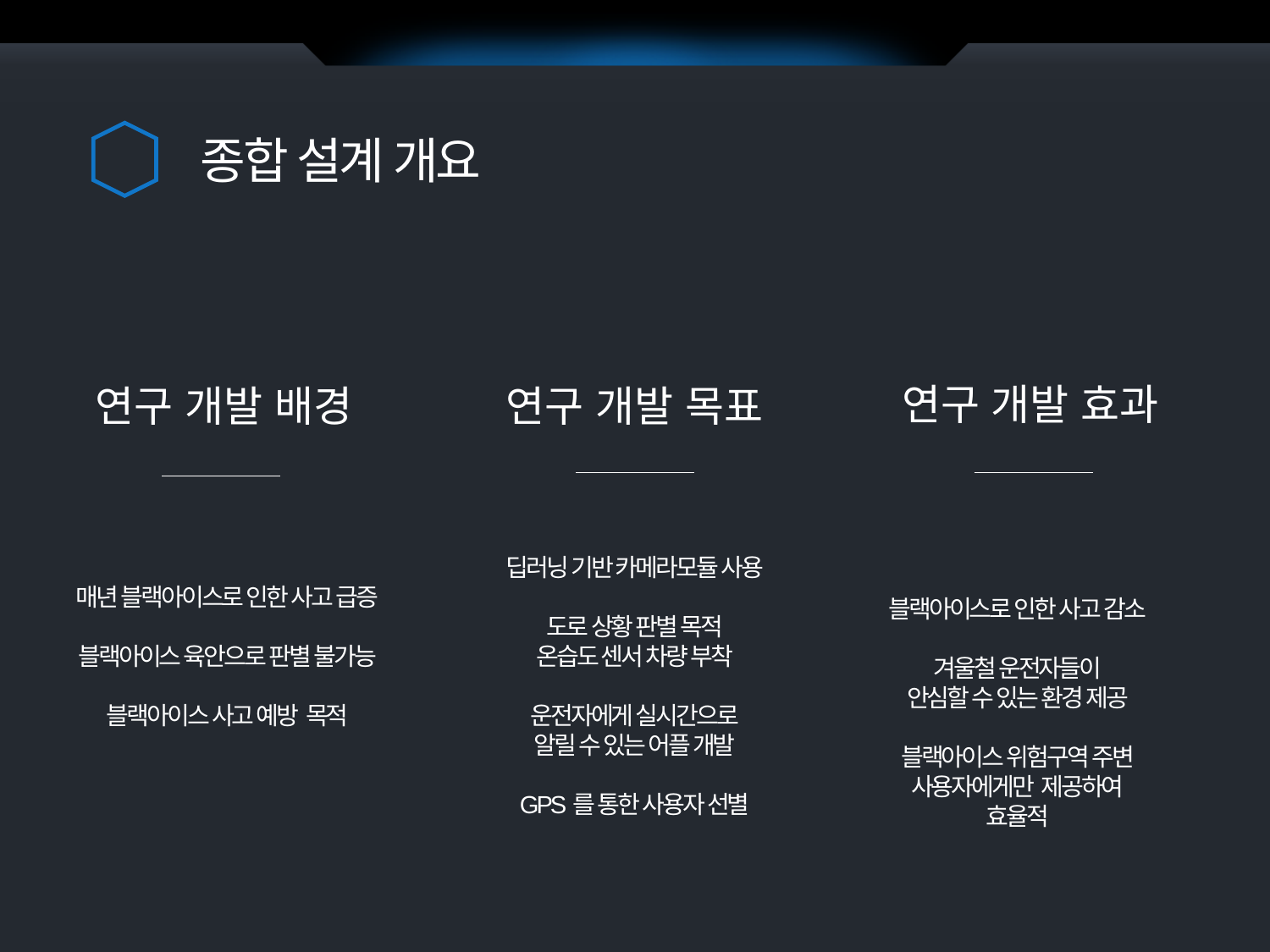

종합 설계 개요

연구 개발 효과
연구 개발 목표
연구 개발 배경
딥러닝 기반 카메라모듈 사용

도로 상황 판별 목적
온습도 센서 차량 부착

운전자에게 실시간으로
알릴 수 있는 어플 개발

GPS를 통한 사용자 선별
매년 블랙아이스로 인한 사고 급증

블랙아이스 육안으로 판별 불가능

블랙아이스 사고 예방  목적
블랙아이스로 인한 사고 감소

겨울철 운전자들이
안심할 수 있는 환경 제공

블랙아이스 위험구역 주변
사용자에게만  제공하여
효율적